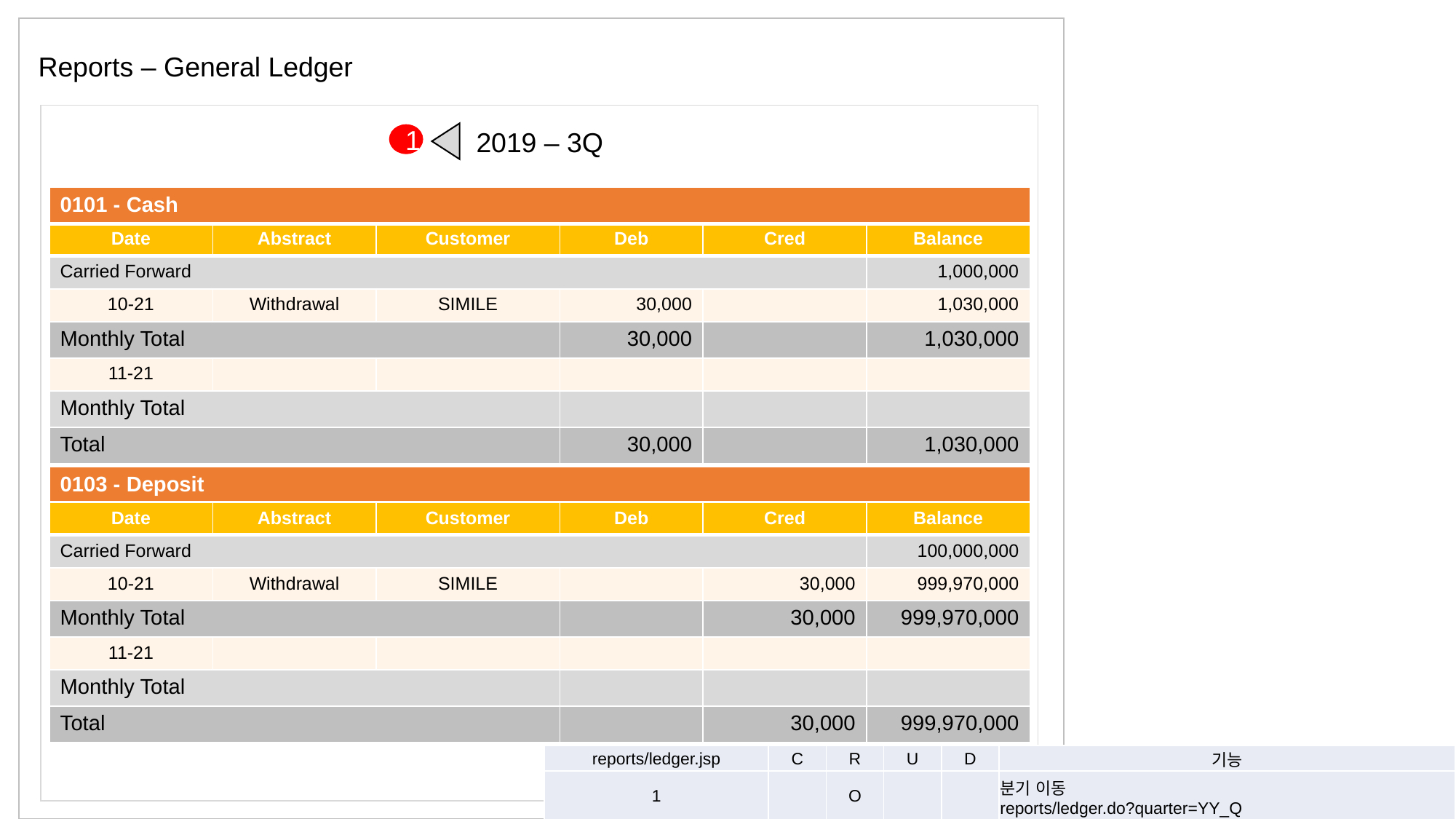

Reports – General Ledger

2019 – 3Q
1

| 0101 - Cash |
| --- |
| Date | Abstract | Customer | Deb | Cred | Balance |
| --- | --- | --- | --- | --- | --- |
| Carried Forward |  |  |  |  | 1,000,000 |
| 10-21 | Withdrawal | SIMILE | 30,000 |  | 1,030,000 |
| Monthly Total |  |  | 30,000 |  | 1,030,000 |
| 11-21 |  |  |  |  |  |
| Monthly Total |  |  |  |  |  |
| Total |  |  | 30,000 |  | 1,030,000 |
| 0103 - Deposit |
| --- |
| Date | Abstract | Customer | Deb | Cred | Balance |
| --- | --- | --- | --- | --- | --- |
| Carried Forward |  |  |  |  | 100,000,000 |
| 10-21 | Withdrawal | SIMILE |  | 30,000 | 999,970,000 |
| Monthly Total |  |  |  | 30,000 | 999,970,000 |
| 11-21 |  |  |  |  |  |
| Monthly Total |  |  |  |  |  |
| Total |  |  |  | 30,000 | 999,970,000 |
| reports/ledger.jsp | C | R | U | D | 기능 |
| --- | --- | --- | --- | --- | --- |
| 1 |  | O |  |  | 분기 이동 reports/ledger.do?quarter=YY\_Q |